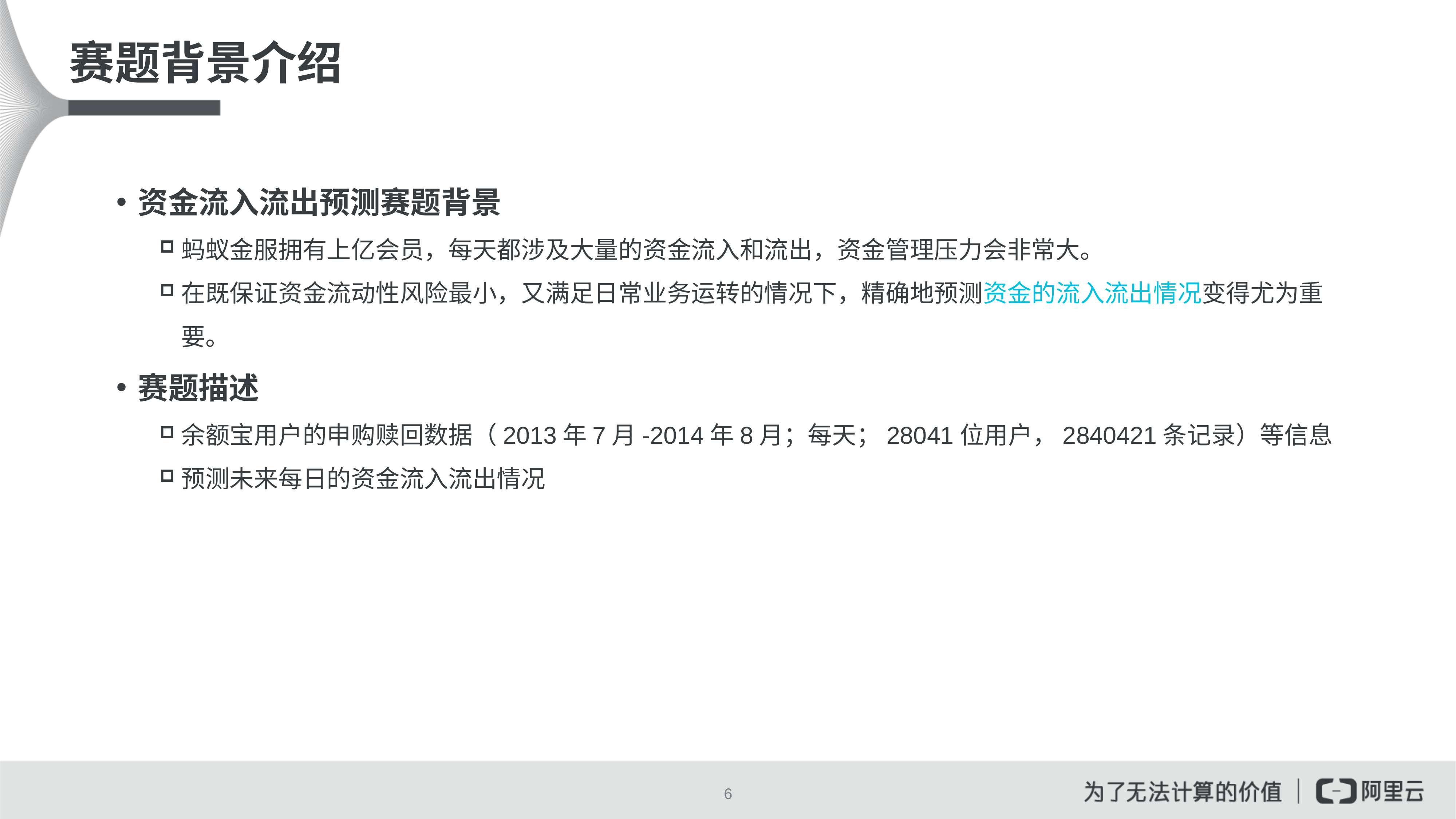

# 赛题背景介绍
资金流入流出预测赛题背景
蚂蚁金服拥有上亿会员，每天都涉及大量的资金流入和流出，资金管理压力会非常大。
在既保证资金流动性风险最小，又满足日常业务运转的情况下，精确地预测资金的流入流出情况变得尤为重要。
赛题描述
余额宝用户的申购赎回数据（2013年7月-2014年8月；每天；28041位用户，2840421条记录）等信息
预测未来每日的资金流入流出情况